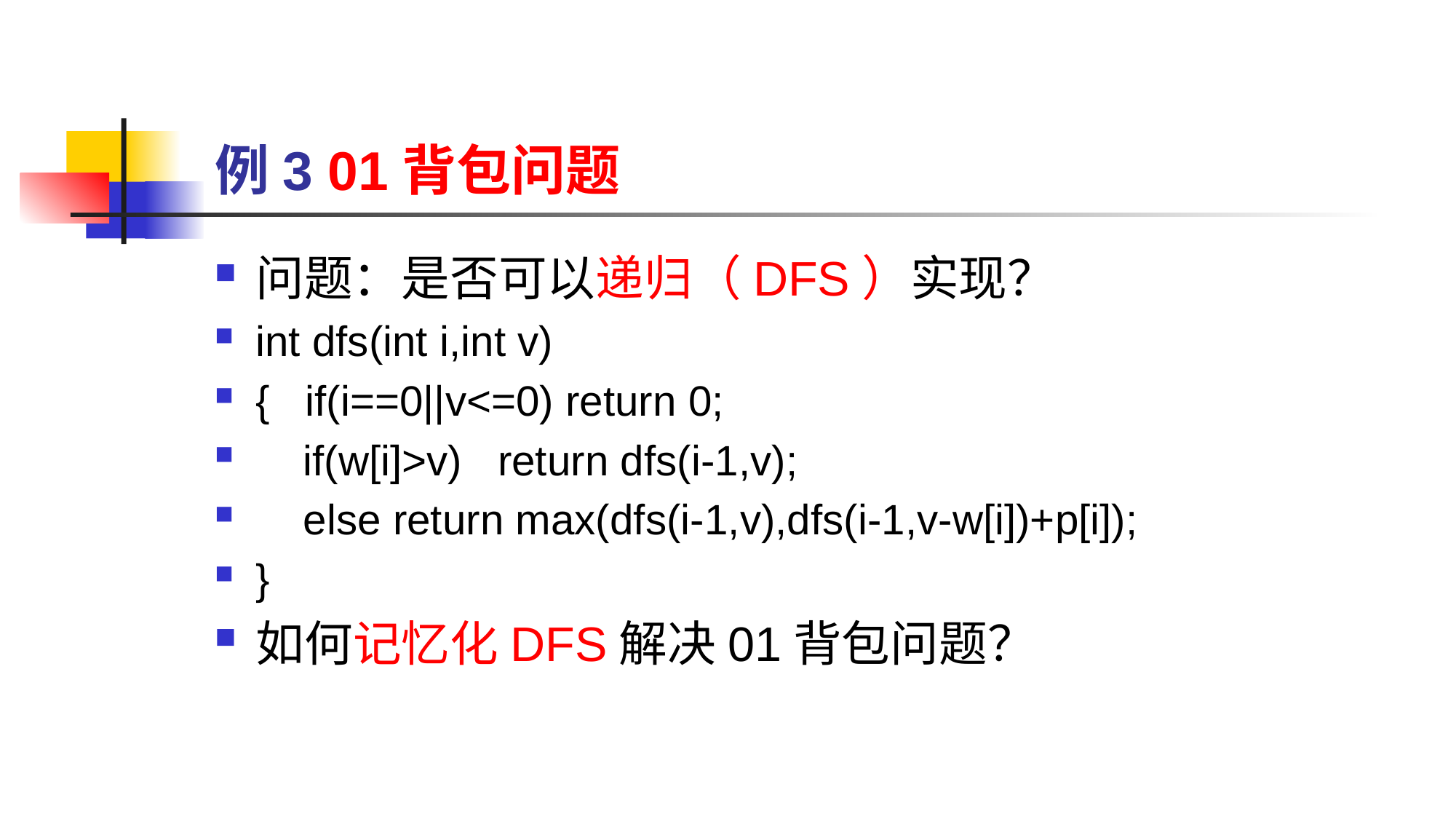

# 例3 01背包问题
问题：是否可以递归（DFS）实现？
int dfs(int i,int v)
{   if(i==0||v<=0) return 0;
    if(w[i]>v)   return dfs(i-1,v);
    else return max(dfs(i-1,v),dfs(i-1,v-w[i])+p[i]);
}
如何记忆化DFS解决01背包问题？

25